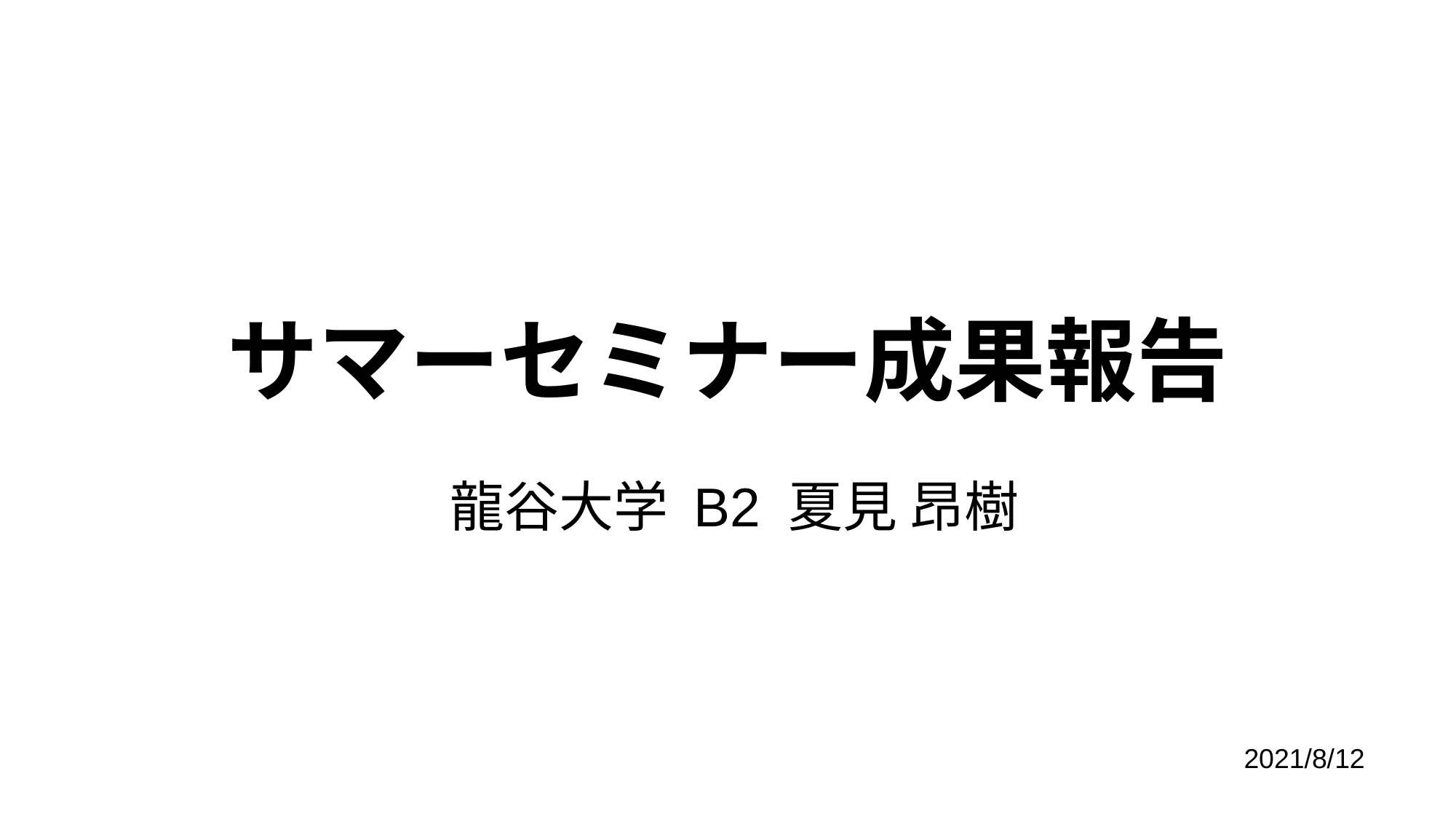

# サマーセミナー成果報告
龍谷大学 B2 夏見 昂樹
2021/8/12